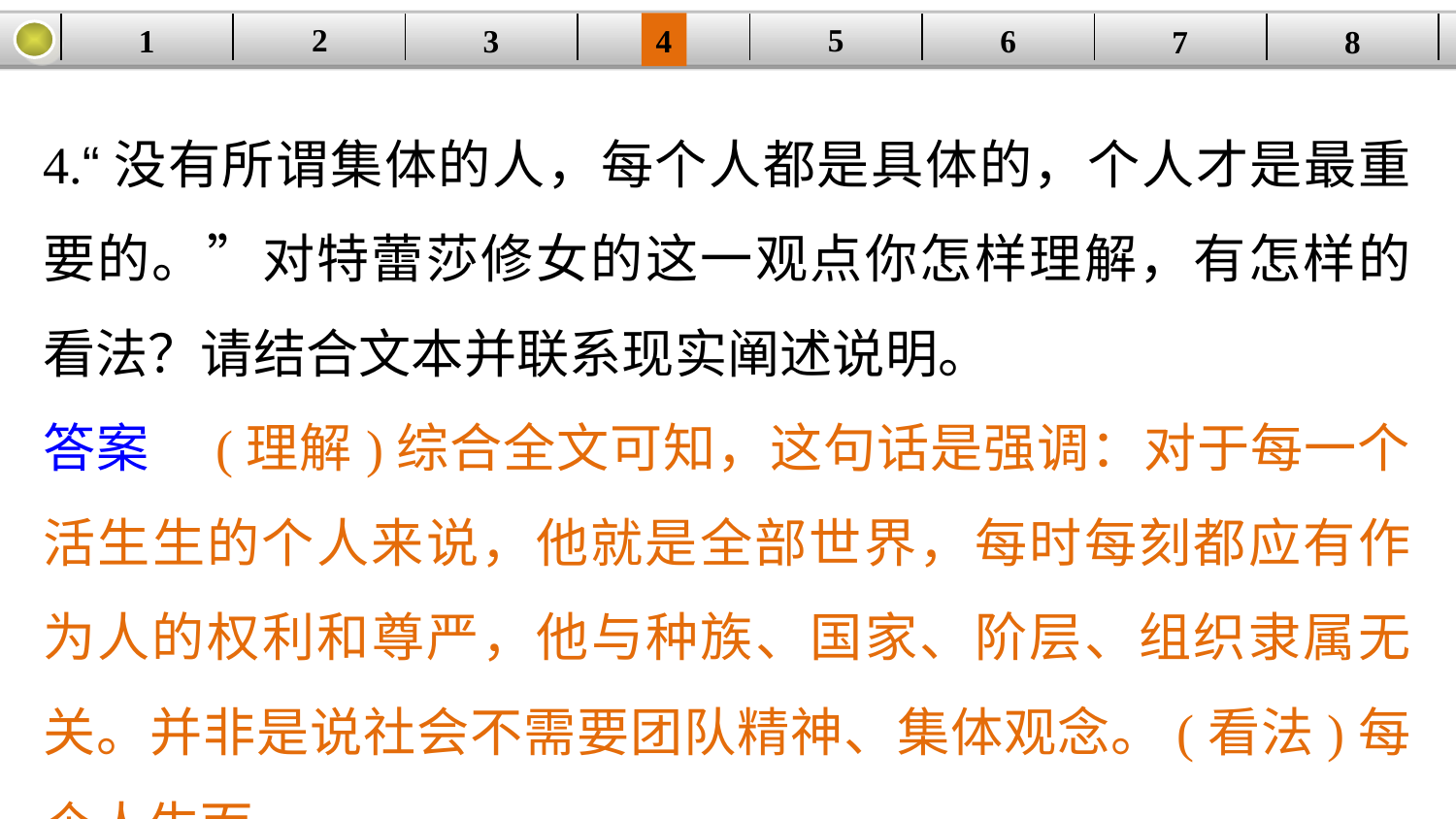

5
2
1
4
6
|  |  |  |  |  |  |  |  |
| --- | --- | --- | --- | --- | --- | --- | --- |
3
8
7

4.“没有所谓集体的人，每个人都是具体的，个人才是最重要的。”对特蕾莎修女的这一观点你怎样理解，有怎样的看法？请结合文本并联系现实阐述说明。
答案　(理解)综合全文可知，这句话是强调：对于每一个活生生的个人来说，他就是全部世界，每时每刻都应有作为人的权利和尊严，他与种族、国家、阶层、组织隶属无关。并非是说社会不需要团队精神、集体观念。(看法)每个人生而